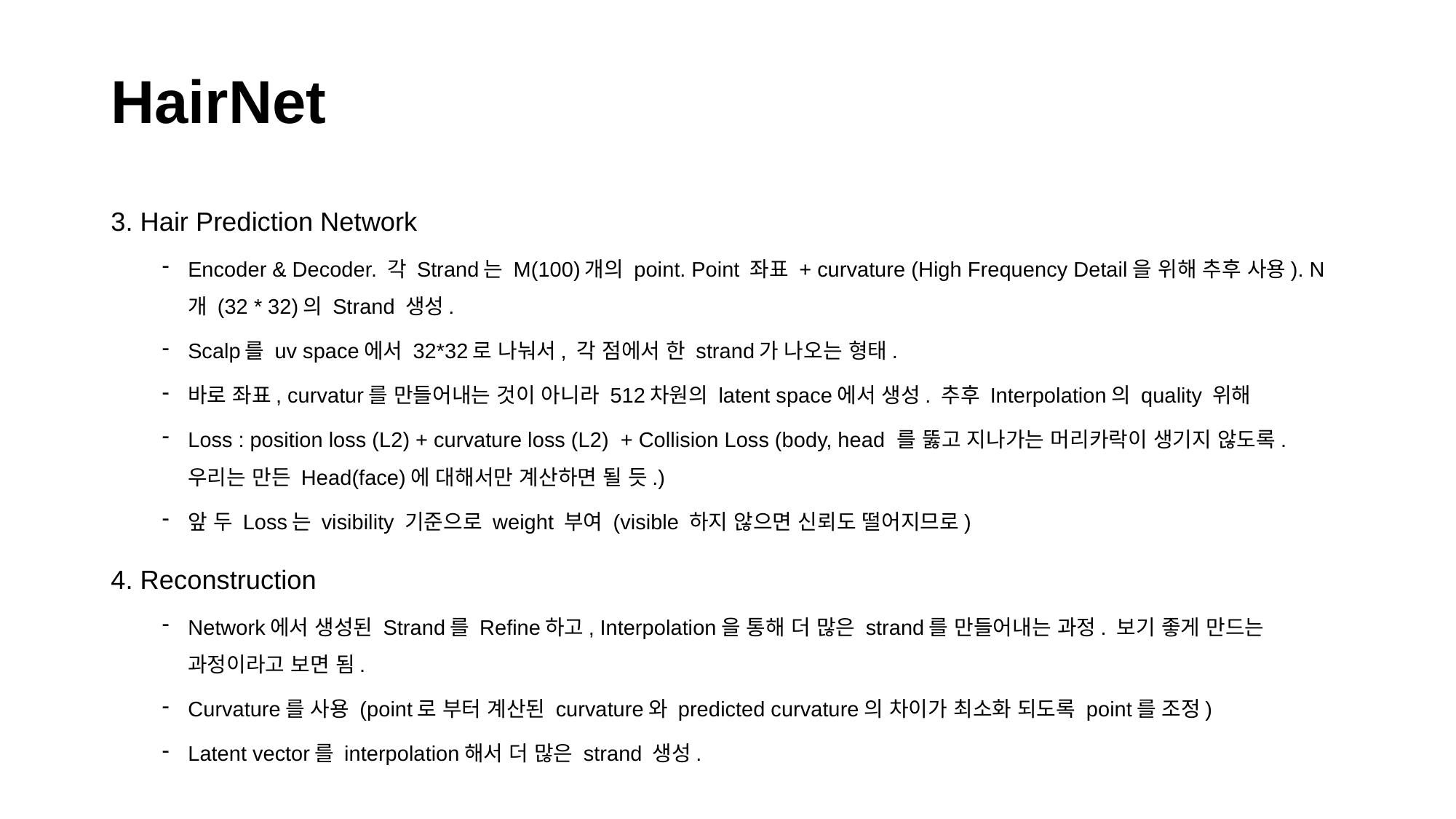

# HairNet
3. Hair Prediction Network
Encoder & Decoder. 각 Strand는 M(100)개의 point. Point 좌표 + curvature (High Frequency Detail을 위해 추후 사용). N개 (32 * 32)의 Strand 생성.
Scalp를 uv space에서 32*32로 나눠서, 각 점에서 한 strand가 나오는 형태.
바로 좌표, curvatur를 만들어내는 것이 아니라 512차원의 latent space에서 생성. 추후 Interpolation의 quality 위해
Loss : position loss (L2) + curvature loss (L2)  + Collision Loss (body, head 를 뚫고 지나가는 머리카락이 생기지 않도록. 우리는 만든 Head(face)에 대해서만 계산하면 될 듯.)
앞 두 Loss는 visibility 기준으로 weight 부여 (visible 하지 않으면 신뢰도 떨어지므로)
4. Reconstruction
Network에서 생성된 Strand를 Refine하고, Interpolation을 통해 더 많은 strand를 만들어내는 과정. 보기 좋게 만드는 과정이라고 보면 됨.
Curvature를 사용 (point로 부터 계산된 curvature와 predicted curvature의 차이가 최소화 되도록 point를 조정)
Latent vector를 interpolation해서 더 많은 strand 생성.